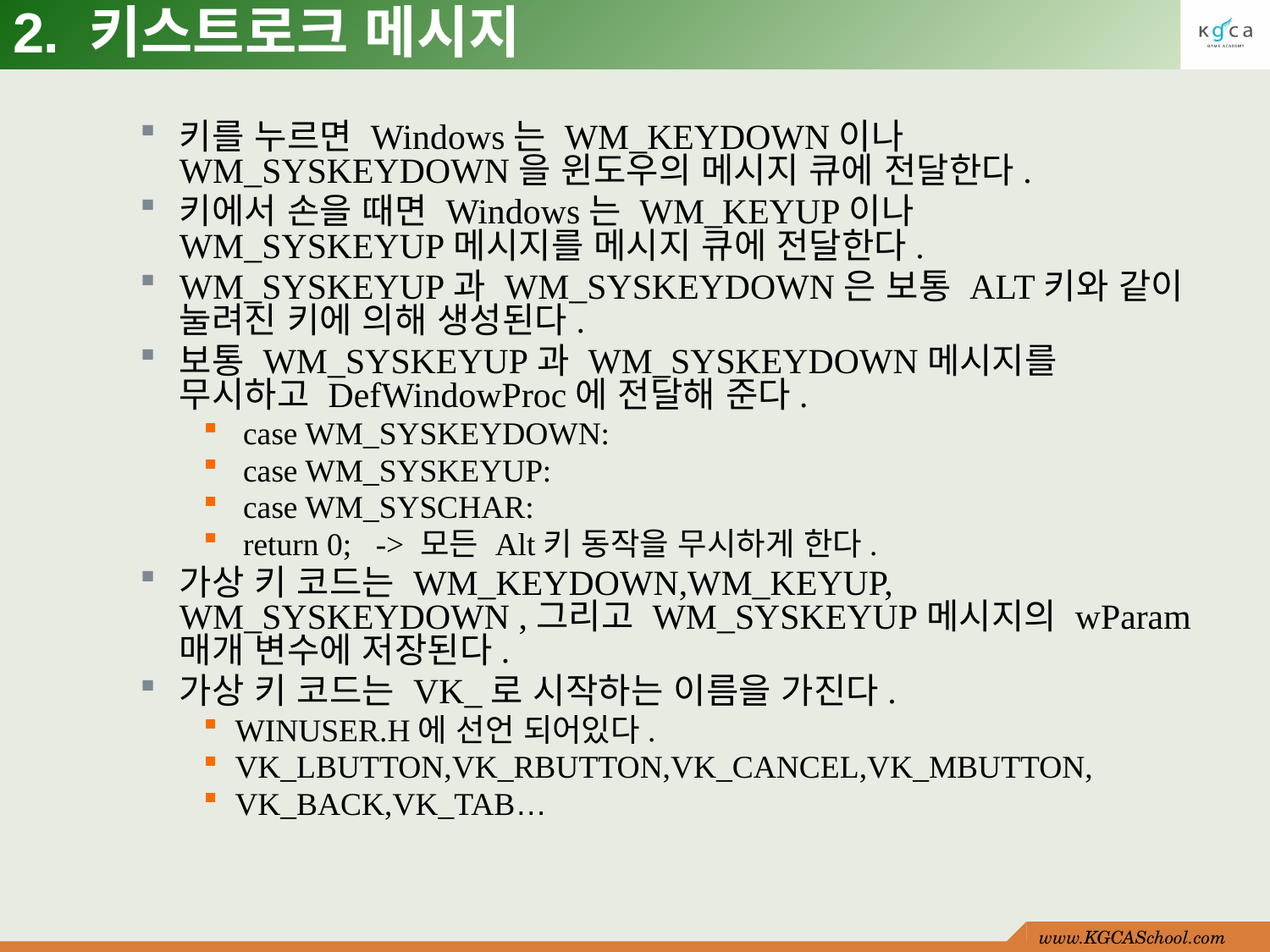

# 2. 키스트로크 메시지
키를 누르면 Windows는 WM_KEYDOWN이나 WM_SYSKEYDOWN을 윈도우의 메시지 큐에 전달한다.
키에서 손을 때면 Windows는 WM_KEYUP이나 WM_SYSKEYUP메시지를 메시지 큐에 전달한다.
WM_SYSKEYUP과 WM_SYSKEYDOWN은 보통 ALT키와 같이 눌려진 키에 의해 생성된다.
보통 WM_SYSKEYUP과 WM_SYSKEYDOWN메시지를 무시하고 DefWindowProc에 전달해 준다.
 case WM_SYSKEYDOWN:
 case WM_SYSKEYUP:
 case WM_SYSCHAR:
 return 0;   -> 모든 Alt키 동작을 무시하게 한다.
가상 키 코드는 WM_KEYDOWN,WM_KEYUP, WM_SYSKEYDOWN ,그리고 WM_SYSKEYUP메시지의 wParam매개 변수에 저장된다.
가상 키 코드는 VK_로 시작하는 이름을 가진다.
WINUSER.H에 선언 되어있다.
VK_LBUTTON,VK_RBUTTON,VK_CANCEL,VK_MBUTTON,
VK_BACK,VK_TAB…